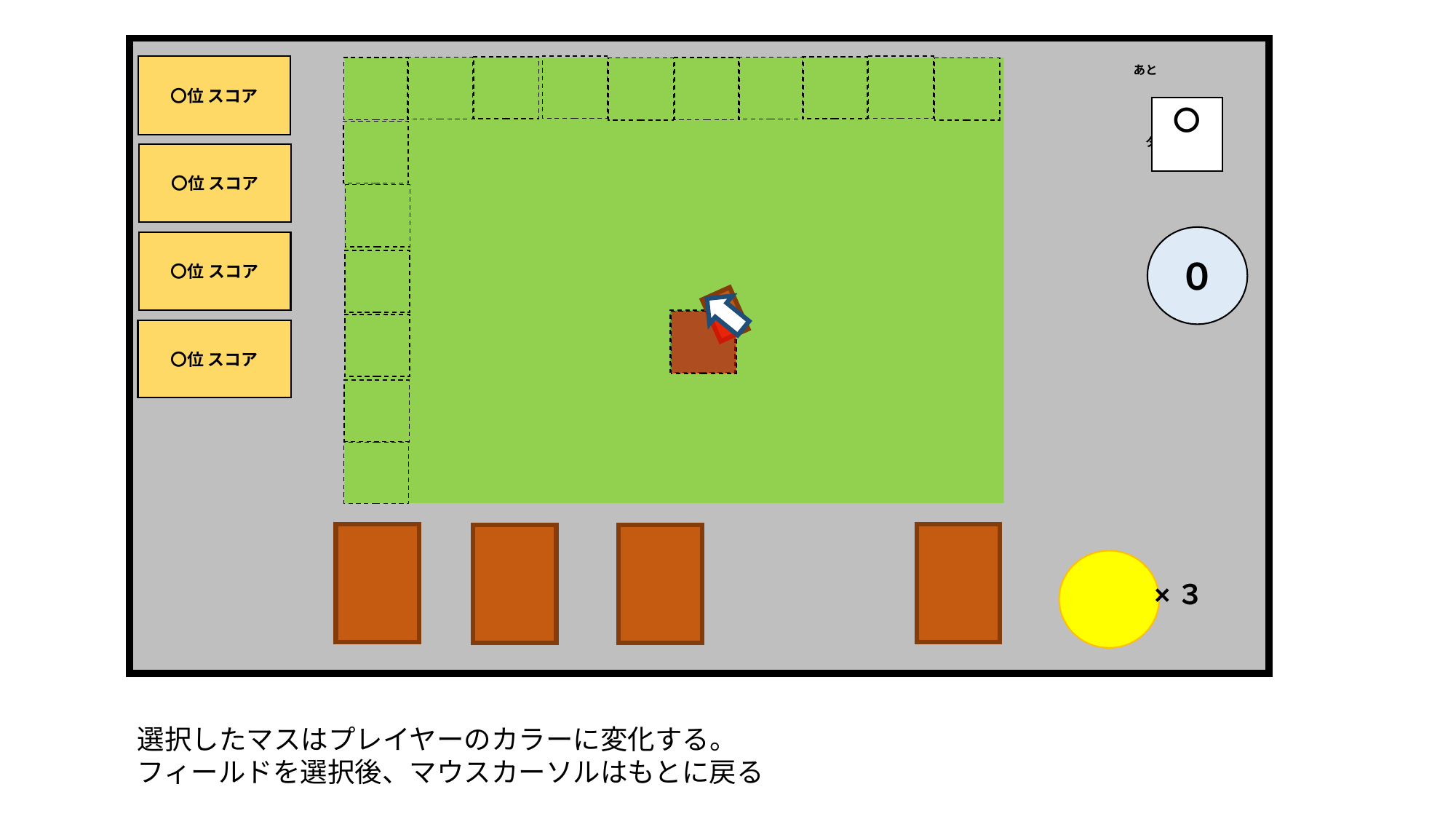

〇位 スコア
〇位 スコア
〇位 スコア
〇位 スコア
あと

　ターン
〇
０

×３

選択したマスはプレイヤーのカラーに変化する。
フィールドを選択後、マウスカーソルはもとに戻る